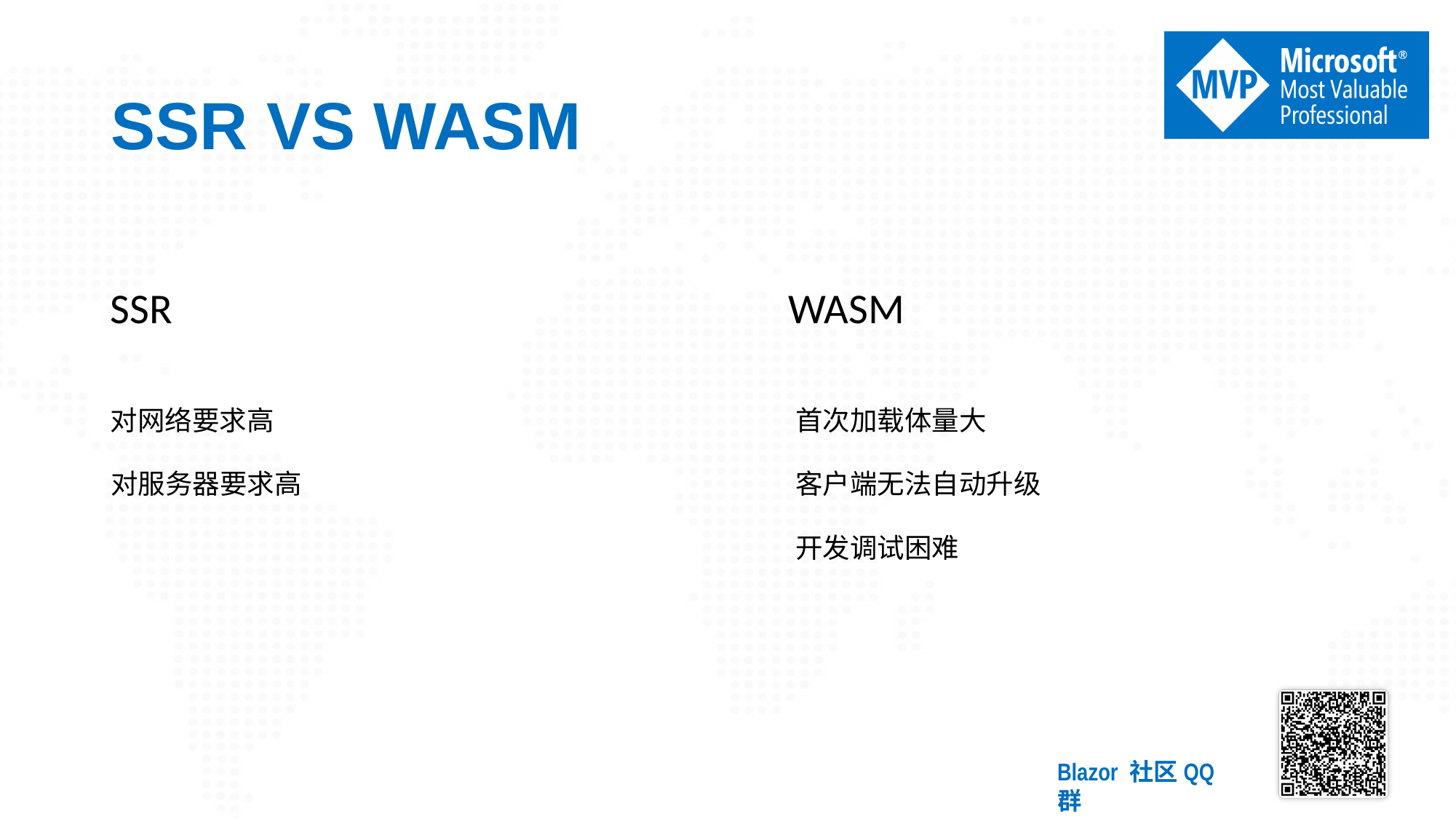

# SSR VS WASM
SSR
WASM
对网络要求高
首次加载体量大
对服务器要求高
客户端无法自动升级
开发调试困难